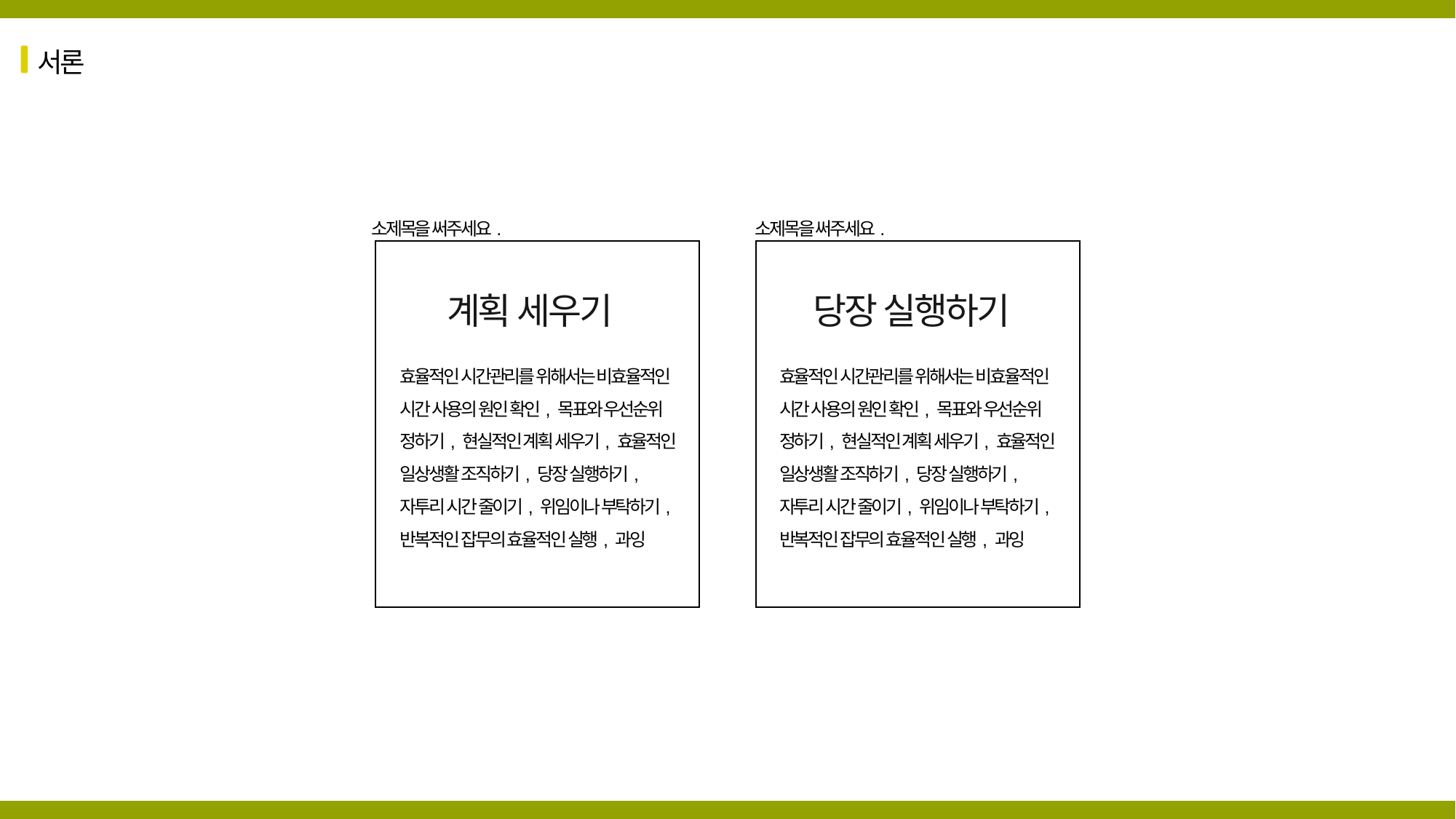

서론

소제목을 써주세요.
소제목을 써주세요.

계획 세우기
당장 실행하기
효율적인 시간관리를 위해서는 비효율적인 시간 사용의 원인 확인, 목표와 우선순위 정하기, 현실적인 계획 세우기, 효율적인 일상생활 조직하기, 당장 실행하기, 자투리 시간 줄이기, 위임이나 부탁하기, 반복적인 잡무의 효율적인 실행, 과잉
효율적인 시간관리를 위해서는 비효율적인 시간 사용의 원인 확인, 목표와 우선순위 정하기, 현실적인 계획 세우기, 효율적인 일상생활 조직하기, 당장 실행하기, 자투리 시간 줄이기, 위임이나 부탁하기, 반복적인 잡무의 효율적인 실행, 과잉